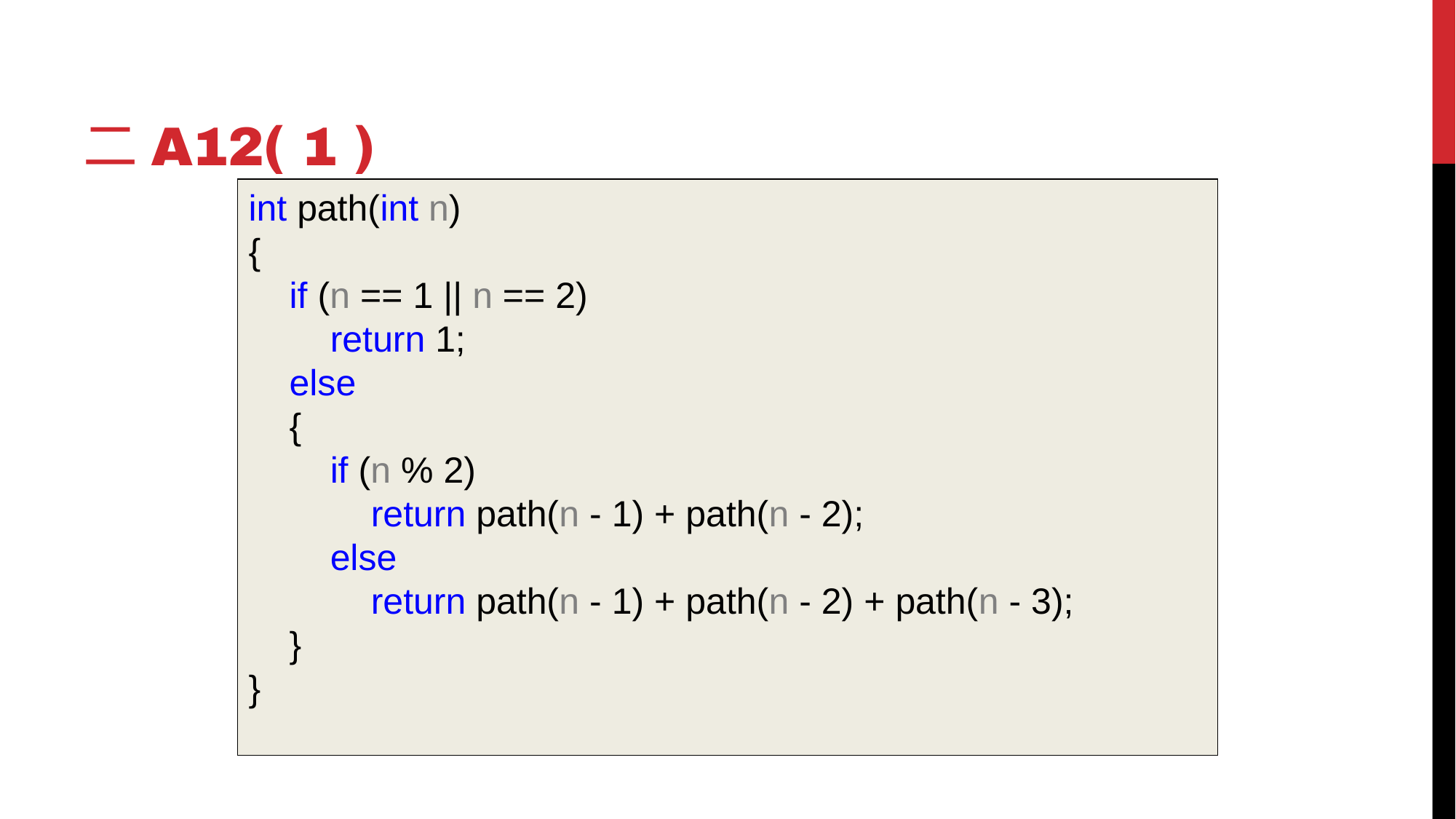

# 二a12( 1 )
int path(int n)
{
    if (n == 1 || n == 2)
        return 1;
    else
    {
        if (n % 2)
            return path(n - 1) + path(n - 2);
        else
            return path(n - 1) + path(n - 2) + path(n - 3);
    }
}